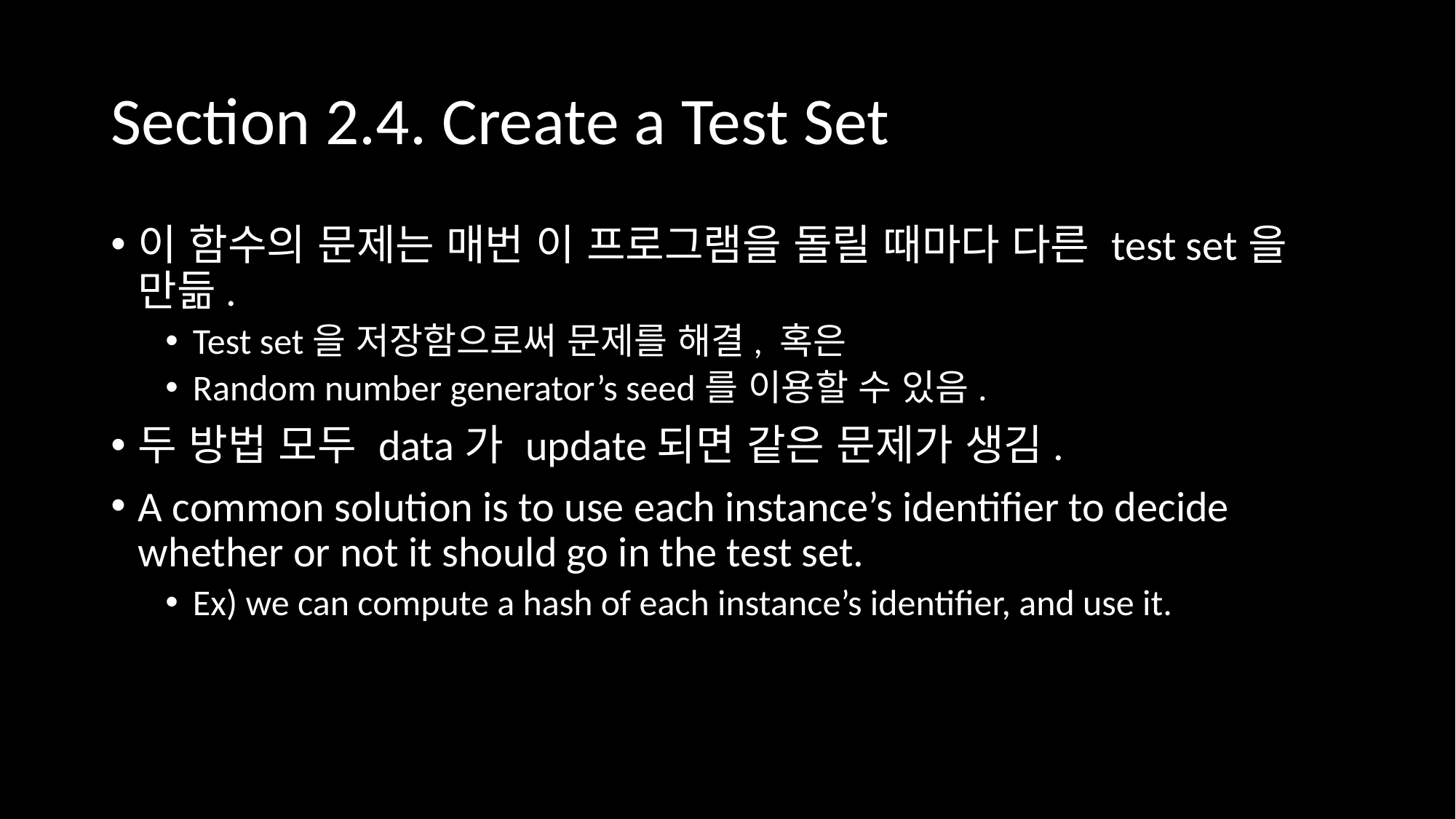

# Section 2.4. Create a Test Set
이 함수의 문제는 매번 이 프로그램을 돌릴 때마다 다른 test set을 만듦.
Test set을 저장함으로써 문제를 해결, 혹은
Random number generator’s seed를 이용할 수 있음.
두 방법 모두 data가 update되면 같은 문제가 생김.
A common solution is to use each instance’s identifier to decide whether or not it should go in the test set.
Ex) we can compute a hash of each instance’s identifier, and use it.